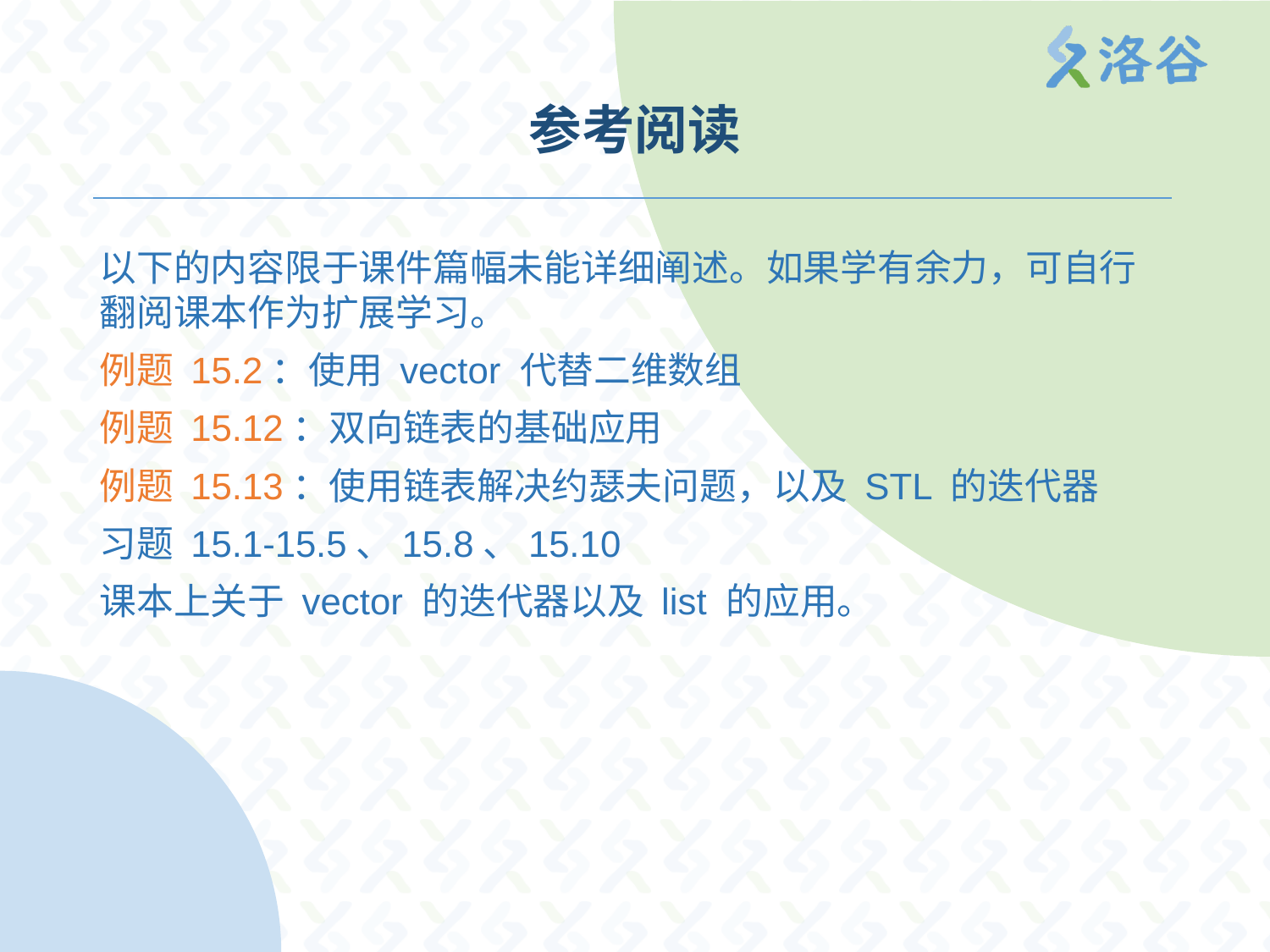

# 参考阅读
以下的内容限于课件篇幅未能详细阐述。如果学有余力，可自行翻阅课本作为扩展学习。
例题 15.2：使用 vector 代替二维数组
例题 15.12：双向链表的基础应用
例题 15.13：使用链表解决约瑟夫问题，以及 STL 的迭代器
习题 15.1-15.5、15.8、15.10
课本上关于 vector 的迭代器以及 list 的应用。